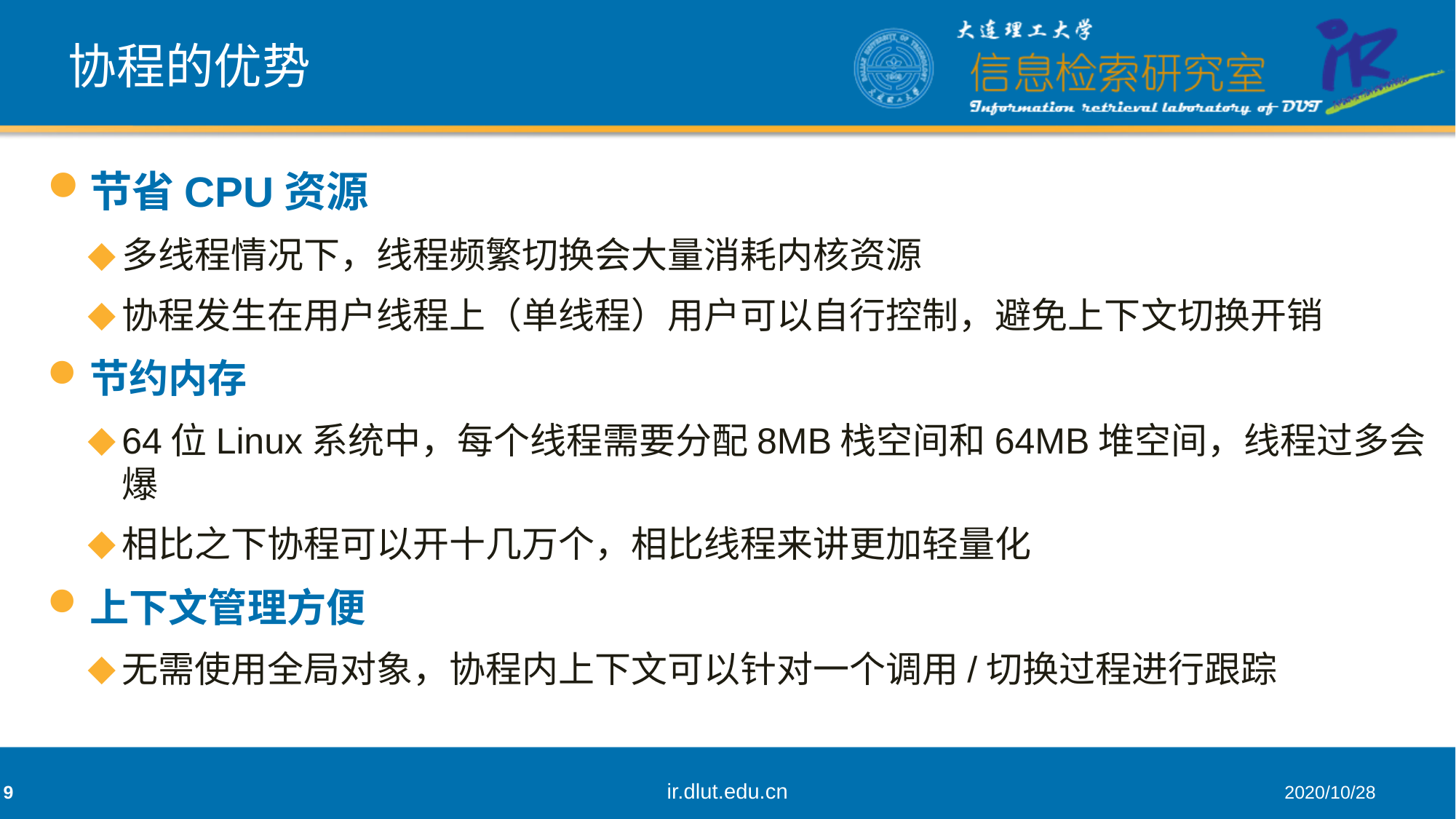

# 协程的优势
节省CPU资源
多线程情况下，线程频繁切换会大量消耗内核资源
协程发生在用户线程上（单线程）用户可以自行控制，避免上下文切换开销
节约内存
64位Linux系统中，每个线程需要分配8MB栈空间和64MB堆空间，线程过多会爆
相比之下协程可以开十几万个，相比线程来讲更加轻量化
上下文管理方便
无需使用全局对象，协程内上下文可以针对一个调用/切换过程进行跟踪